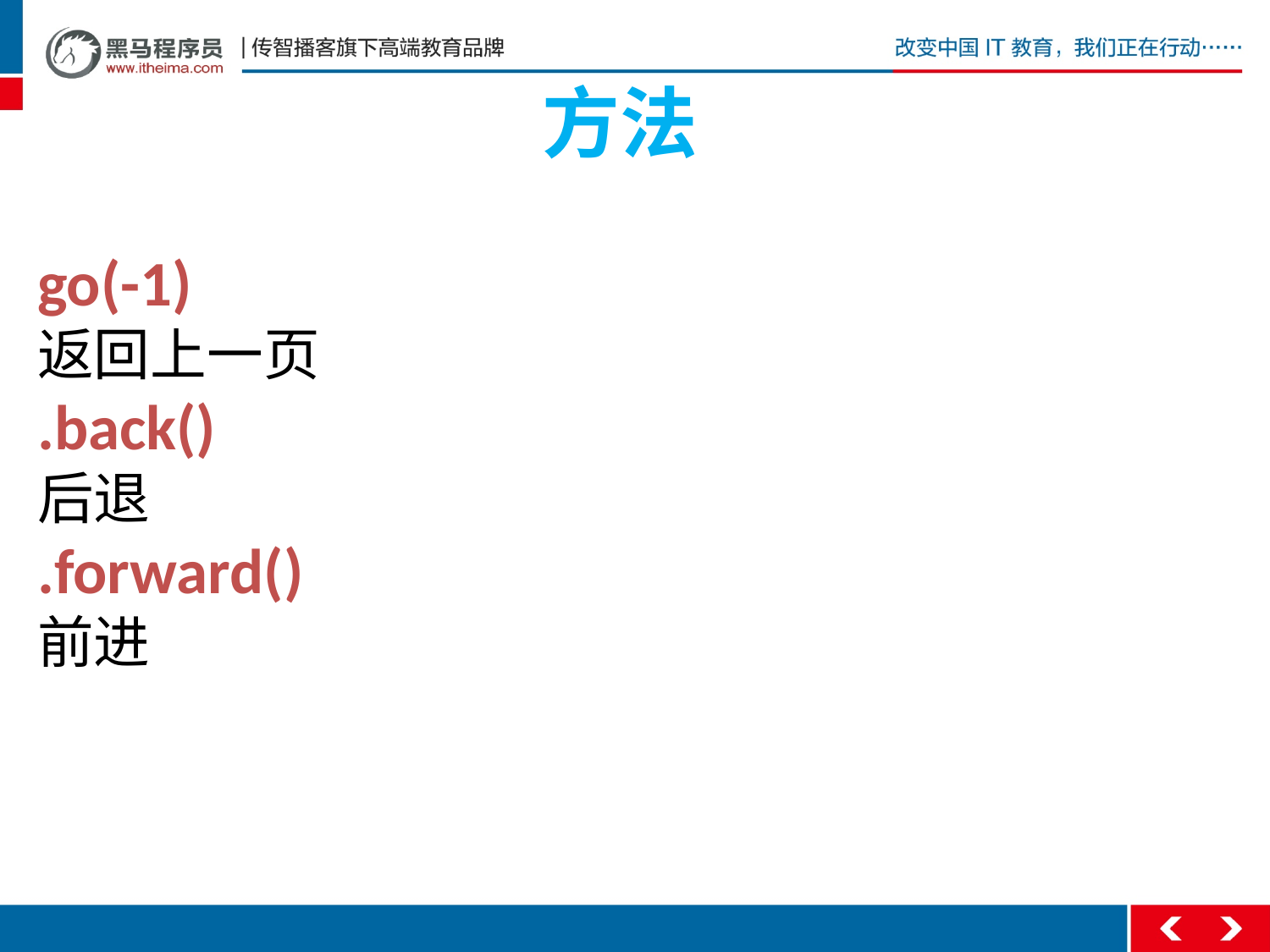

# 方法
go(-1)
返回上一页
.back()
后退
.forward()
前进